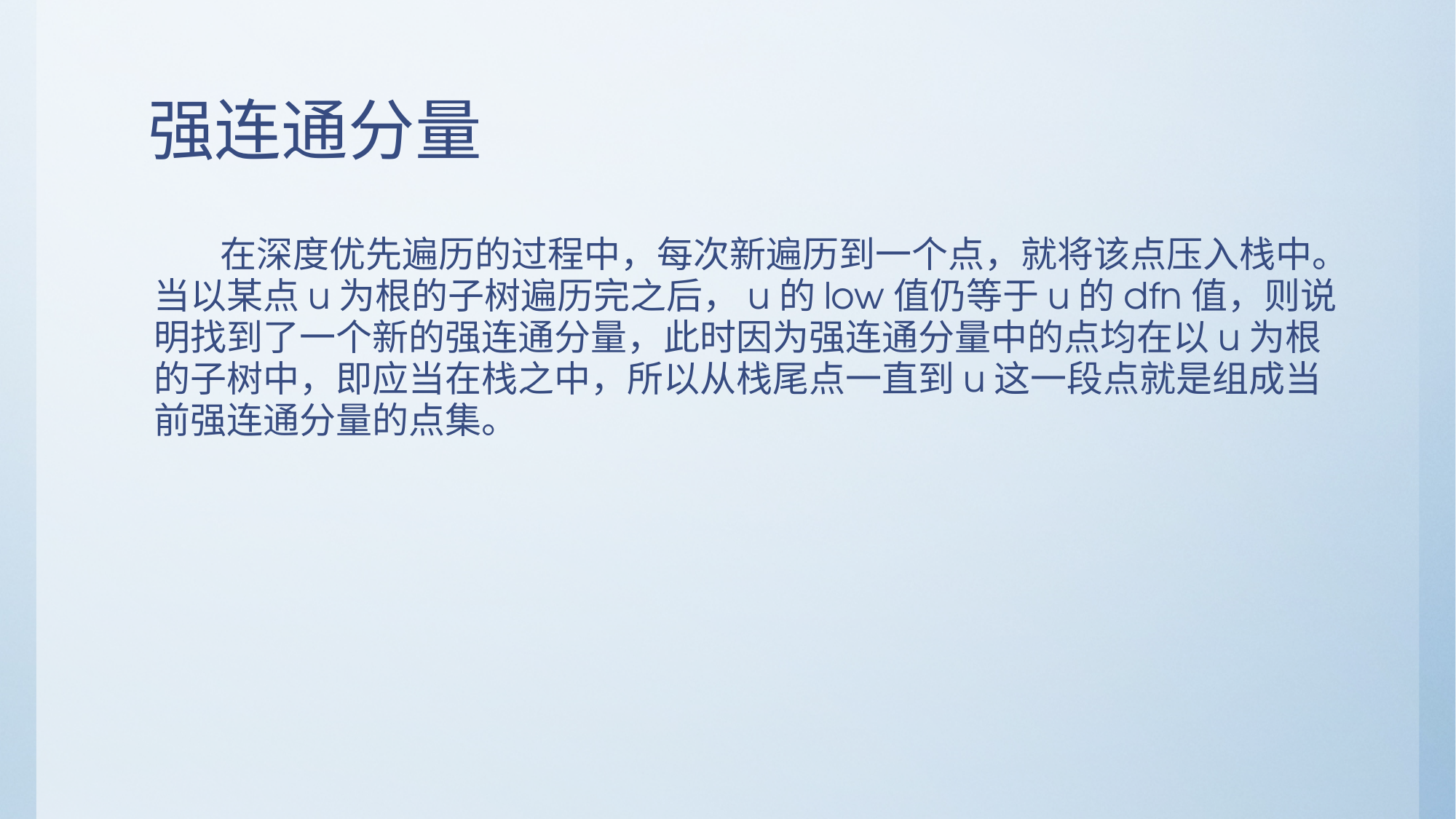

# 强连通分量
       在深度优先遍历的过程中，每次新遍历到一个点，就将该点压入栈中。当以某点u为根的子树遍历完之后，u的low值仍等于u的dfn值，则说明找到了一个新的强连通分量，此时因为强连通分量中的点均在以u为根的子树中，即应当在栈之中，所以从栈尾点一直到u这一段点就是组成当前强连通分量的点集。